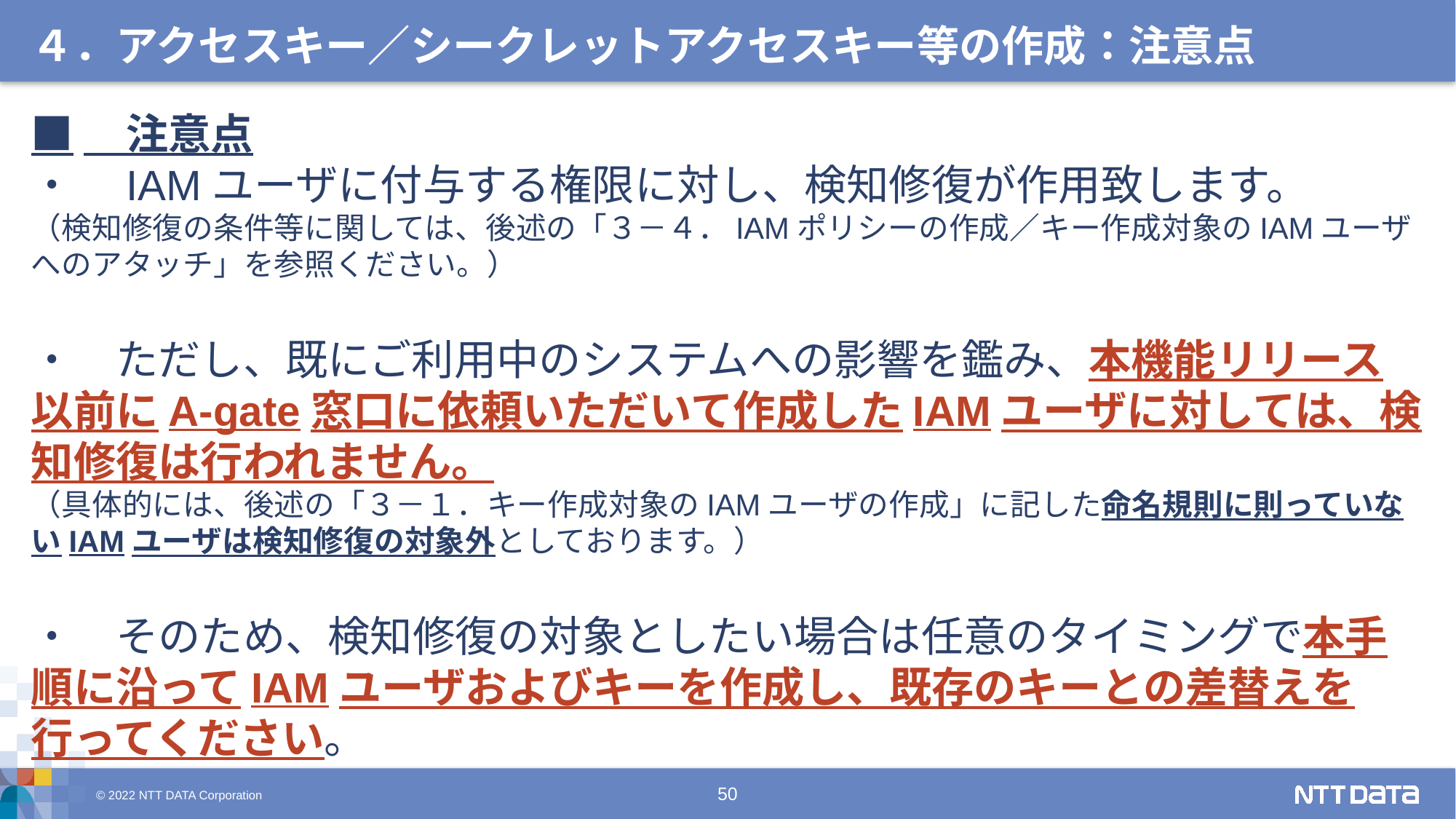

４．アクセスキー／シークレットアクセスキー等の作成：注意点
■　注意点
・　IAMユーザに付与する権限に対し、検知修復が作用致します。
（検知修復の条件等に関しては、後述の「３－４．IAMポリシーの作成／キー作成対象のIAMユーザへのアタッチ」を参照ください。）

・　ただし、既にご利用中のシステムへの影響を鑑み、本機能リリース以前にA-gate窓口に依頼いただいて作成したIAMユーザに対しては、検知修復は行われません。
（具体的には、後述の「３－１．キー作成対象のIAMユーザの作成」に記した命名規則に則っていないIAMユーザは検知修復の対象外としております。）

・　そのため、検知修復の対象としたい場合は任意のタイミングで本手順に沿ってIAMユーザおよびキーを作成し、既存のキーとの差替えを行ってください。